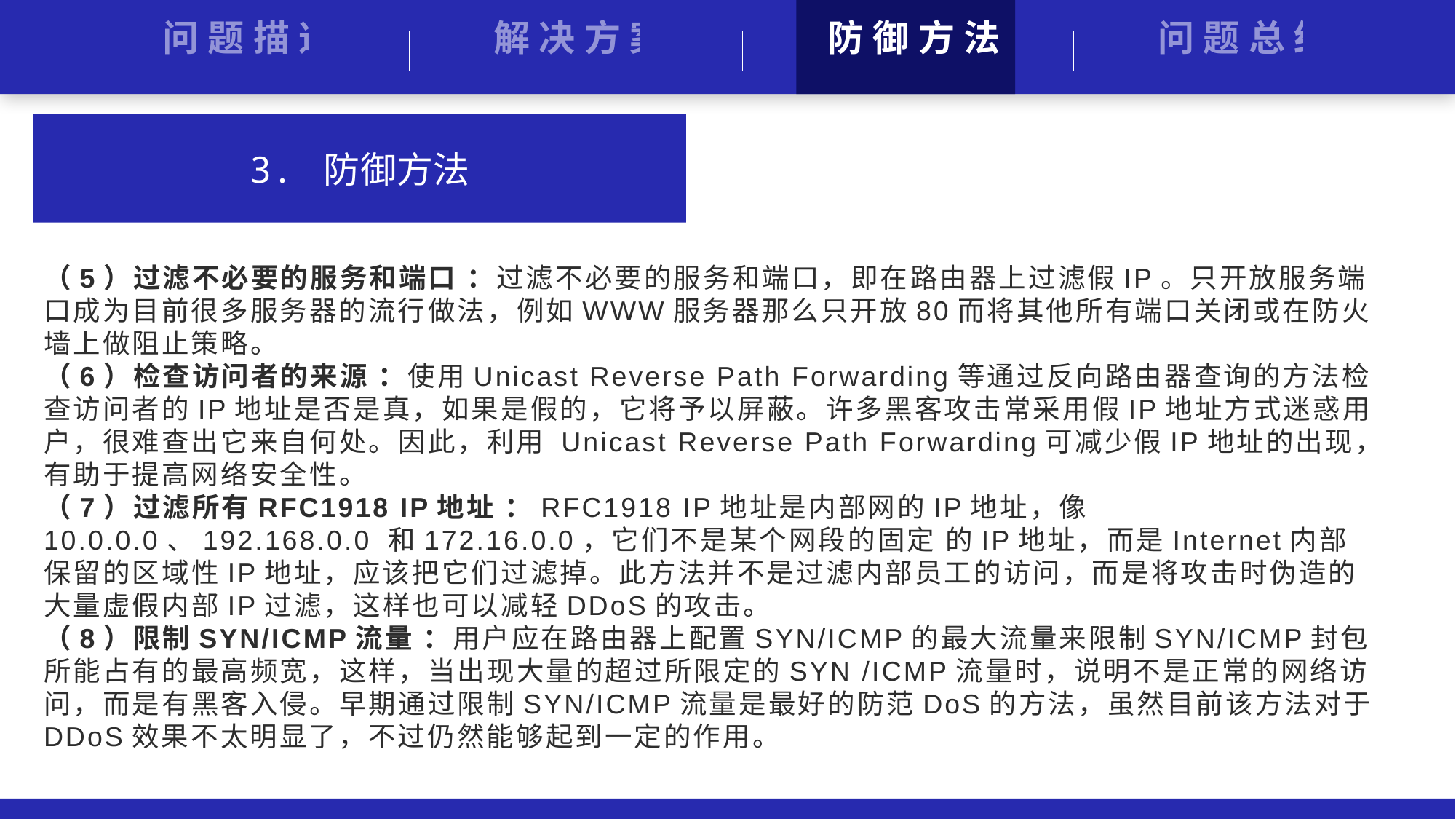

防御方法
问题总结
问题描述
解决方案
3. 防御方法

（5）过滤不必要的服务和端口 ：过滤不必要的服务和端口，即在路由器上过滤假IP。只开放服务端口成为目前很多服务器的流行做法，例如WWW服务器那么只开放80而将其他所有端口关闭或在防火墙上做阻止策略。
（6）检查访问者的来源 ：使用Unicast Reverse Path Forwarding等通过反向路由器查询的方法检查访问者的IP地址是否是真，如果是假的，它将予以屏蔽。许多黑客攻击常采用假IP地址方式迷惑用户，很难查出它来自何处。因此，利用 Unicast Reverse Path Forwarding可减少假IP地址的出现，有助于提高网络安全性。
（7）过滤所有RFC1918 IP地址 ：RFC1918 IP地址是内部网的IP地址，像10.0.0.0、192.168.0.0 和172.16.0.0，它们不是某个网段的固定 的IP地址，而是Internet内部保留的区域性IP地址，应该把它们过滤掉。此方法并不是过滤内部员工的访问，而是将攻击时伪造的大量虚假内部IP过滤，这样也可以减轻DDoS的攻击。
（8）限制SYN/ICMP流量 ：用户应在路由器上配置SYN/ICMP的最大流量来限制SYN/ICMP封包所能占有的最高频宽，这样，当出现大量的超过所限定的SYN /ICMP流量时，说明不是正常的网络访问，而是有黑客入侵。早期通过限制SYN/ICMP流量是最好的防范DoS的方法，虽然目前该方法对于DDoS效果不太明显了，不过仍然能够起到一定的作用。